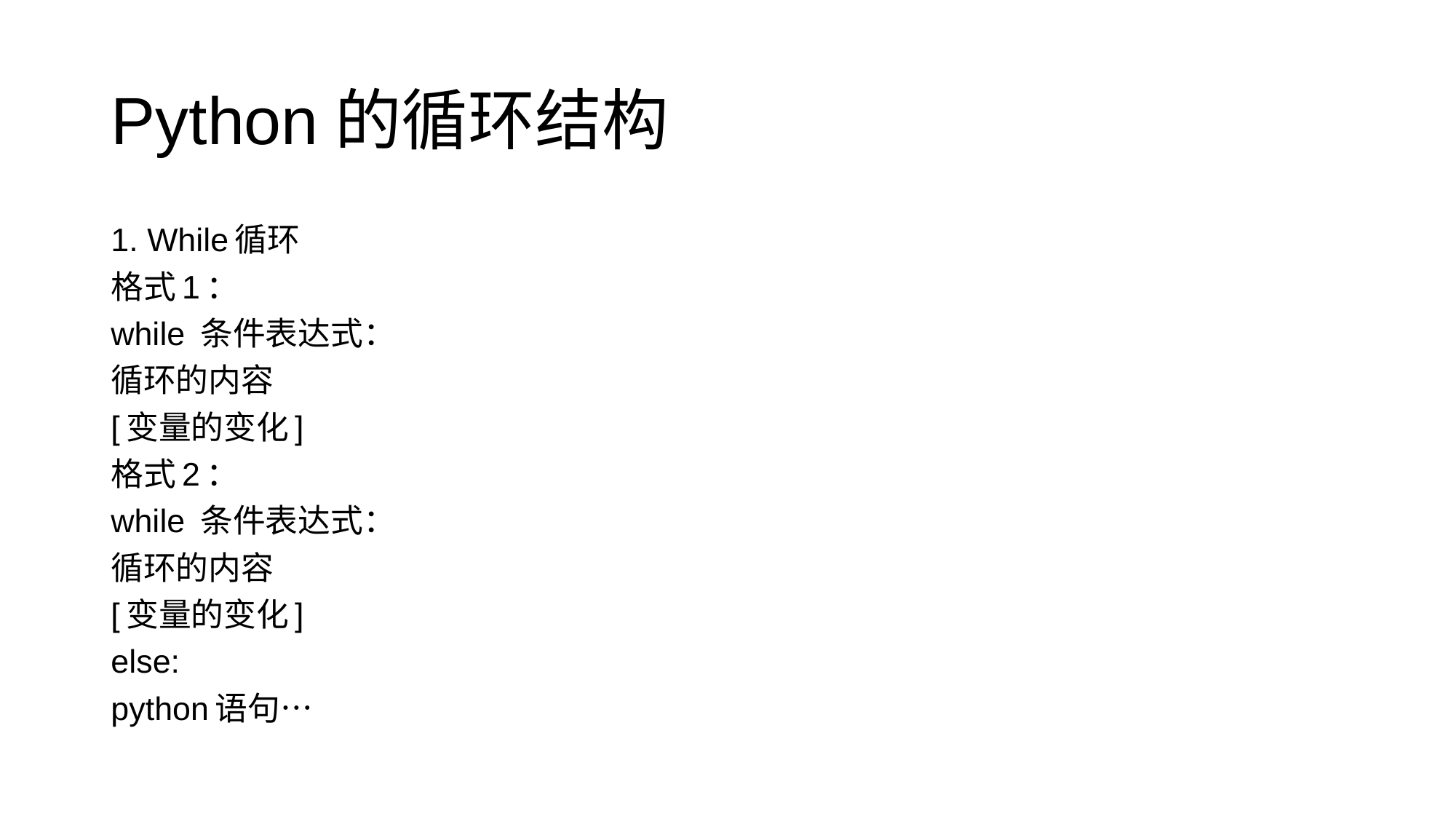

# Python的循环结构
1. While循环
格式1：
while 条件表达式：
循环的内容
[变量的变化]
格式2：
while 条件表达式：
循环的内容
[变量的变化]
else:
python语句…